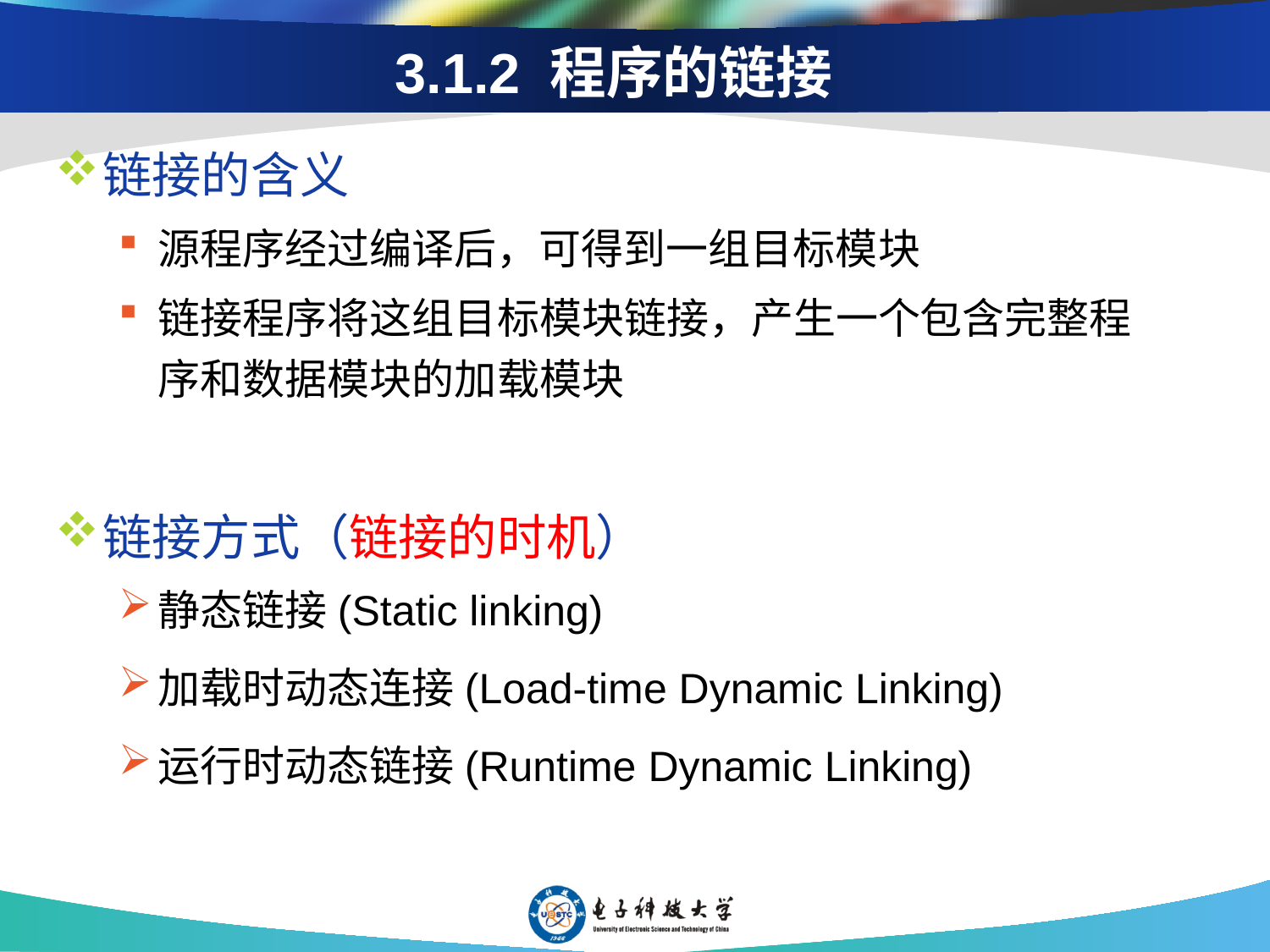

# 3.1.2 程序的链接
链接的含义
源程序经过编译后，可得到一组目标模块
链接程序将这组目标模块链接，产生一个包含完整程序和数据模块的加载模块

链接方式（链接的时机）
静态链接(Static linking)
加载时动态连接(Load-time Dynamic Linking)
运行时动态链接(Runtime Dynamic Linking)